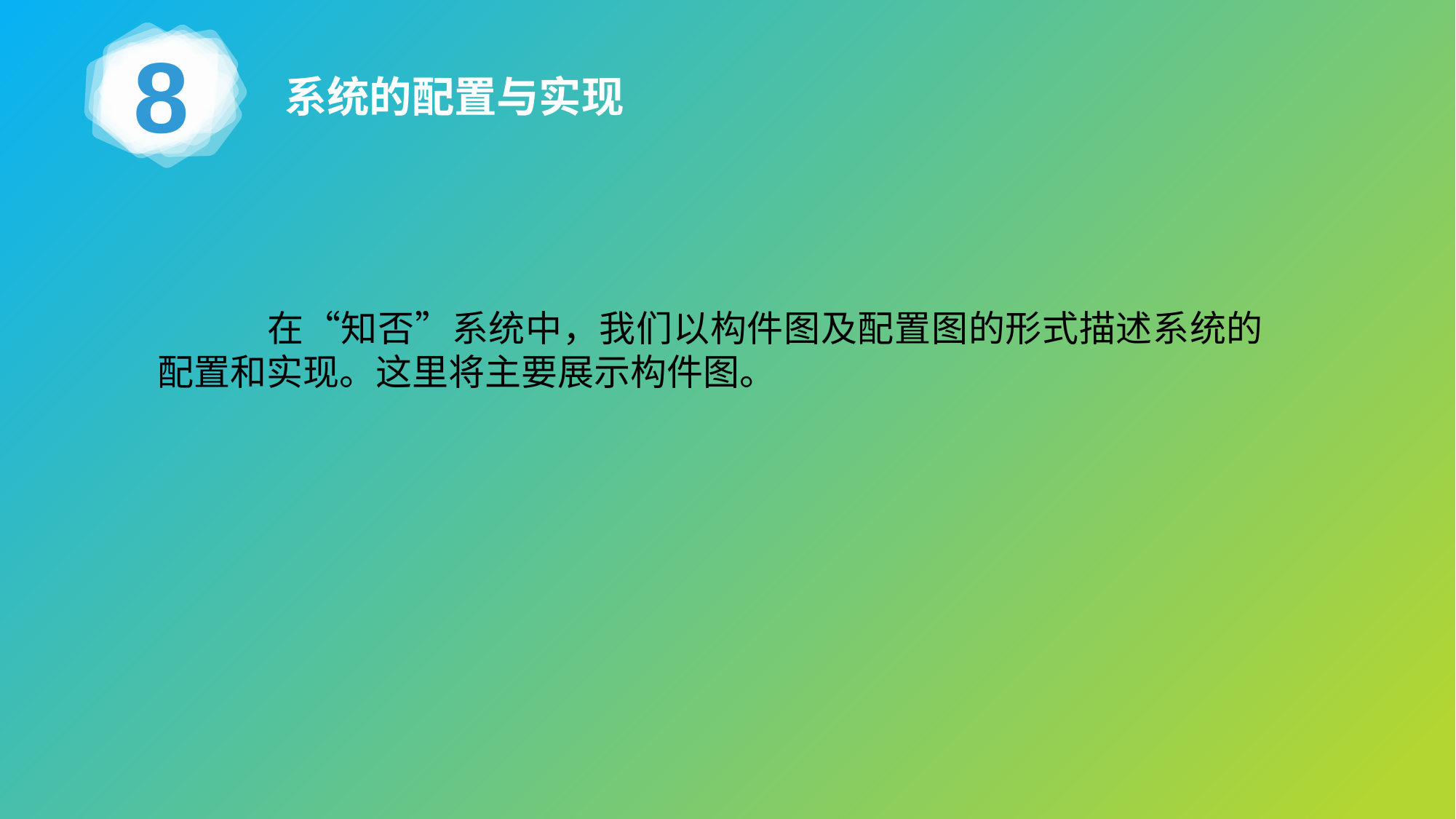

8

系统的配置与实现
	在“知否”系统中，我们以构件图及配置图的形式描述系统的配置和实现。这里将主要展示构件图。